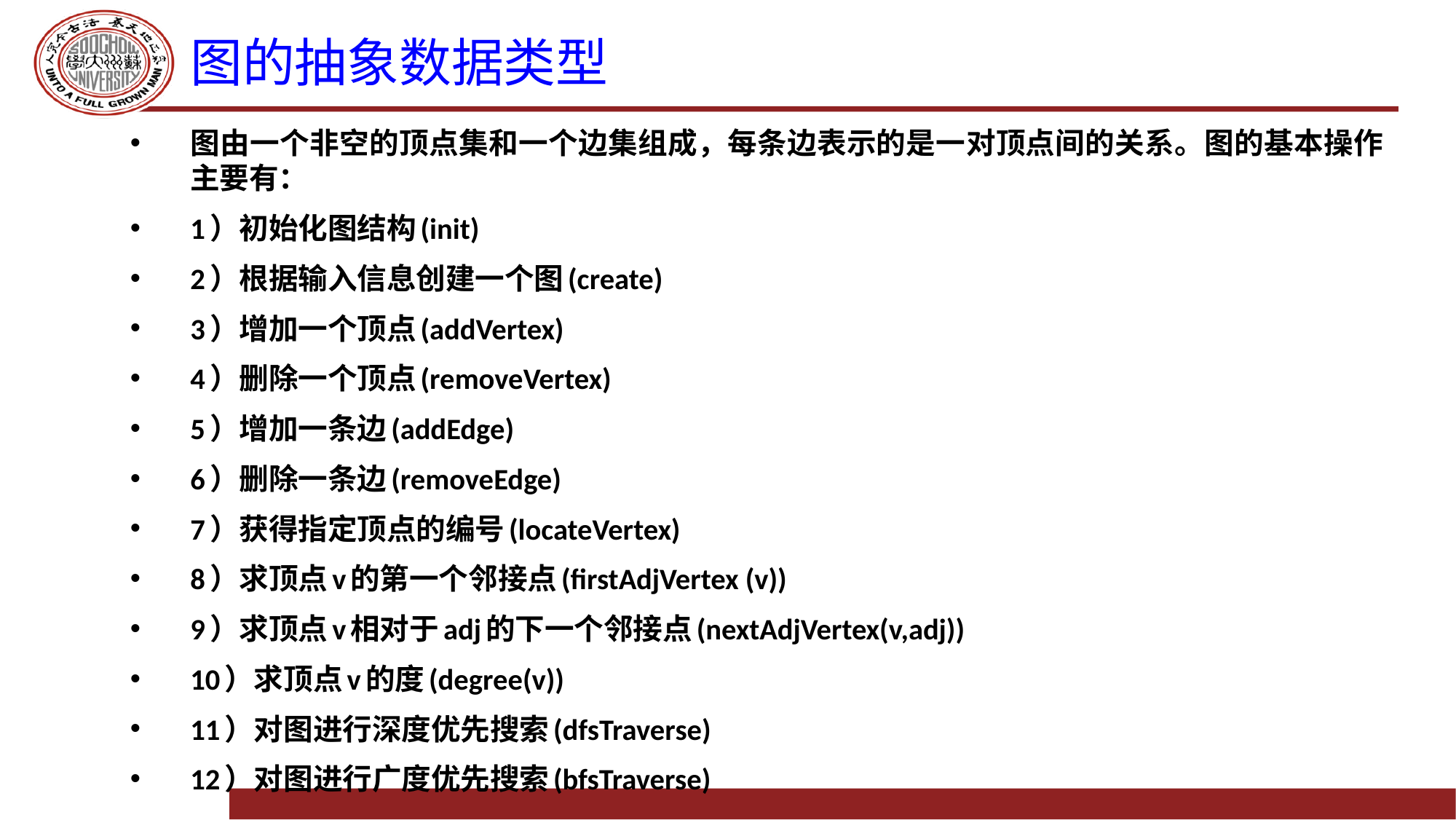

# 图的抽象数据类型
图由一个非空的顶点集和一个边集组成，每条边表示的是一对顶点间的关系。图的基本操作主要有：
1）初始化图结构(init)
2）根据输入信息创建一个图(create)
3）增加一个顶点(addVertex)
4）删除一个顶点(removeVertex)
5）增加一条边(addEdge)
6）删除一条边(removeEdge)
7）获得指定顶点的编号(locateVertex)
8）求顶点v的第一个邻接点(firstAdjVertex (v))
9）求顶点v相对于adj的下一个邻接点(nextAdjVertex(v,adj))
10）求顶点v的度(degree(v))
11）对图进行深度优先搜索(dfsTraverse)
12）对图进行广度优先搜索(bfsTraverse)